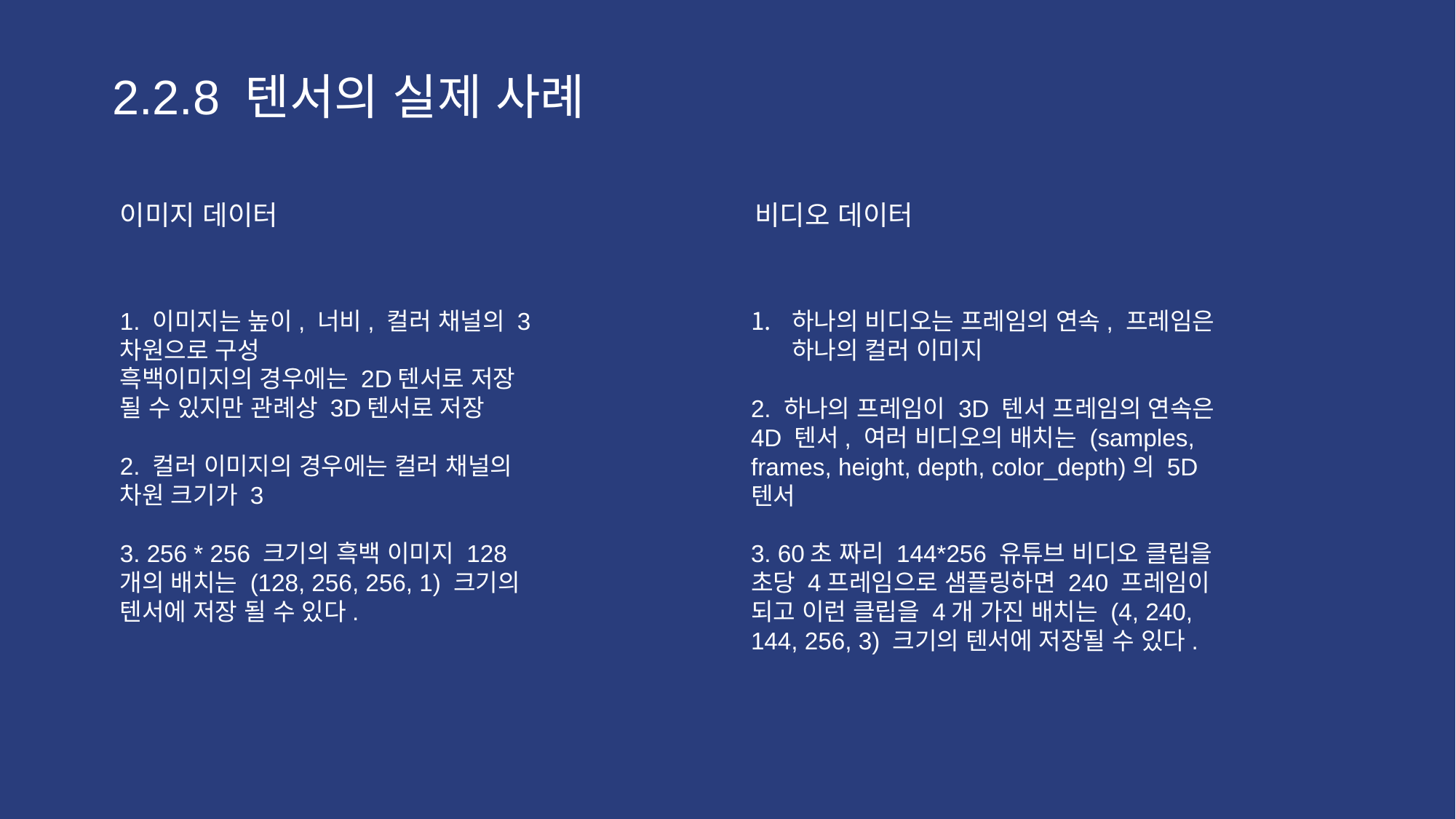

2.2.8 텐서의 실제 사례
이미지 데이터
비디오 데이터

1. 이미지는 높이, 너비, 컬러 채널의 3차원으로 구성
흑백이미지의 경우에는 2D텐서로 저장 될 수 있지만 관례상 3D텐서로 저장

2. 컬러 이미지의 경우에는 컬러 채널의 차원 크기가 3

3. 256 * 256 크기의 흑백 이미지 128개의 배치는 (128, 256, 256, 1) 크기의 텐서에 저장 될 수 있다.
하나의 비디오는 프레임의 연속, 프레임은 하나의 컬러 이미지

2. 하나의 프레임이 3D 텐서 프레임의 연속은 4D 텐서, 여러 비디오의 배치는 (samples, frames, height, depth, color_depth)의 5D
텐서

3. 60초 짜리 144*256 유튜브 비디오 클립을   초당 4프레임으로 샘플링하면 240 프레임이   되고 이런 클립을 4개 가진 배치는 (4, 240,   144, 256, 3) 크기의 텐서에 저장될 수 있다.